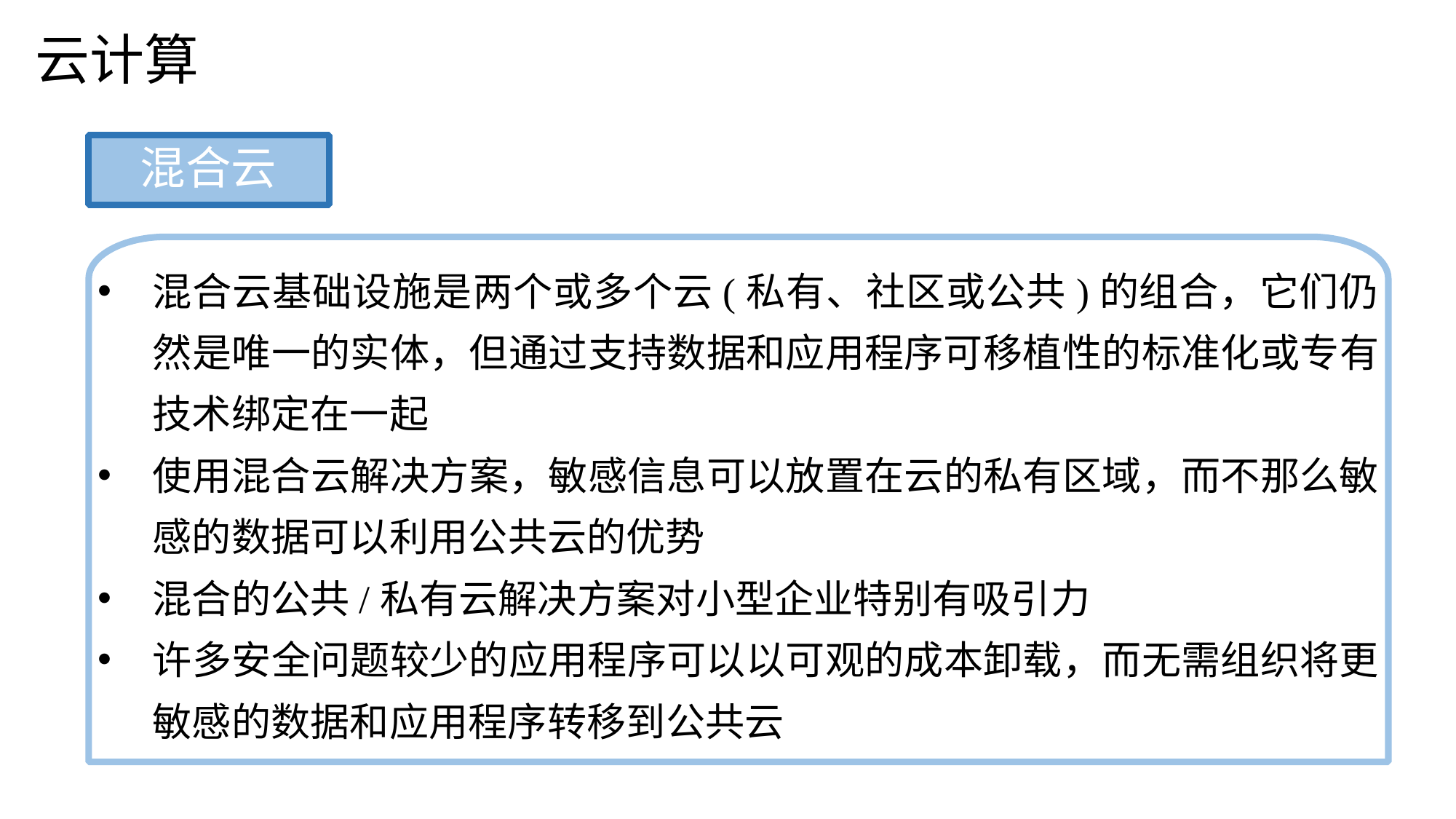

云计算

混合云
混合云基础设施是两个或多个云(私有、社区或公共)的组合，它们仍然是唯一的实体，但通过支持数据和应用程序可移植性的标准化或专有技术绑定在一起
使用混合云解决方案，敏感信息可以放置在云的私有区域，而不那么敏感的数据可以利用公共云的优势
混合的公共/私有云解决方案对小型企业特别有吸引力
许多安全问题较少的应用程序可以以可观的成本卸载，而无需组织将更敏感的数据和应用程序转移到公共云